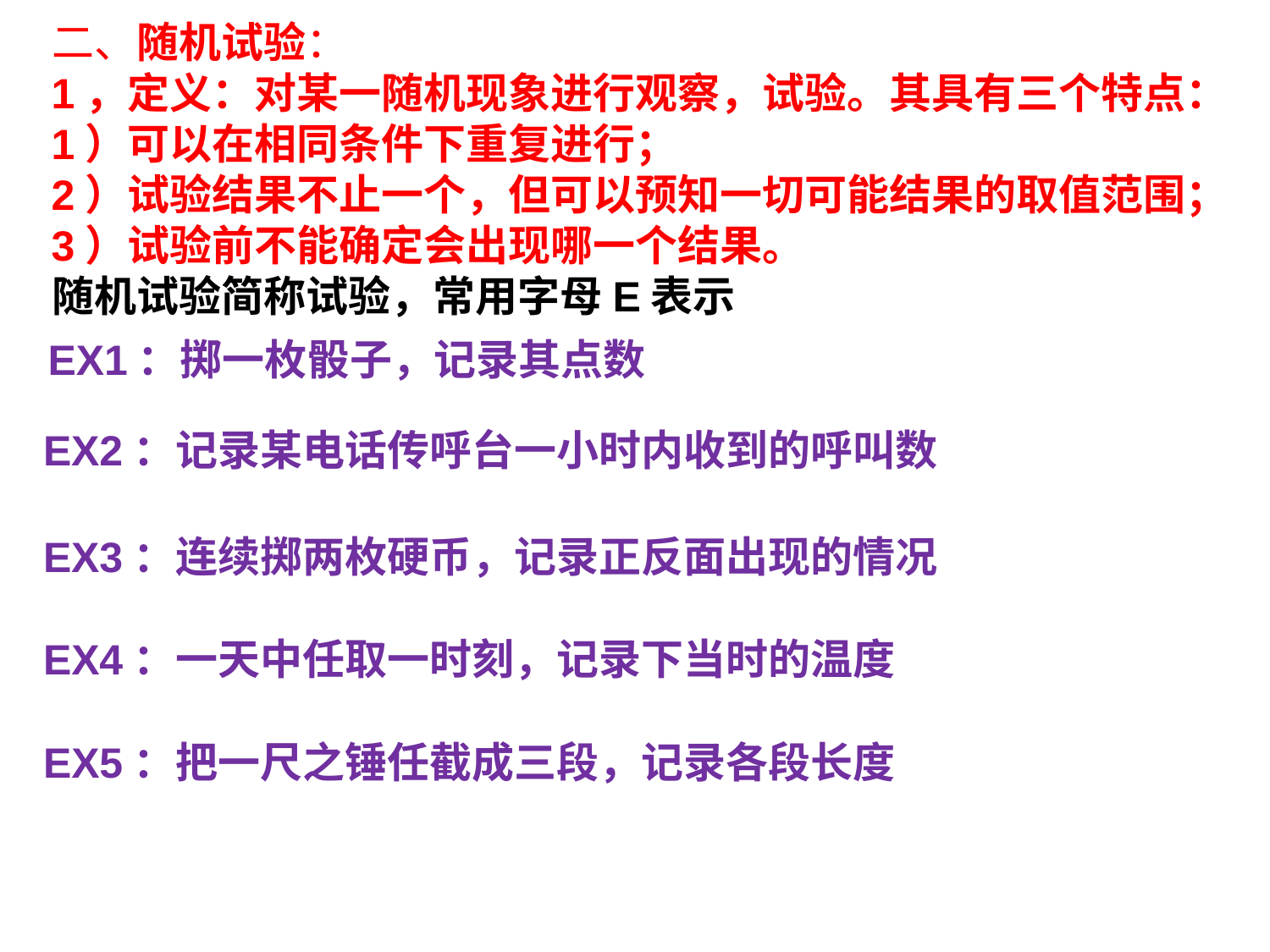

二、随机试验：
    1，定义：对某一随机现象进行观察，试验。其具有三个特点：
    1）可以在相同条件下重复进行；
    2）试验结果不止一个，但可以预知一切可能结果的取值范围；
    3）试验前不能确定会出现哪一个结果。
    随机试验简称试验，常用字母E表示
EX1：掷一枚骰子，记录其点数
EX2：记录某电话传呼台一小时内收到的呼叫数
 EX3：连续掷两枚硬币，记录正反面出现的情况
EX4：一天中任取一时刻，记录下当时的温度
EX5：把一尺之锤任截成三段，记录各段长度